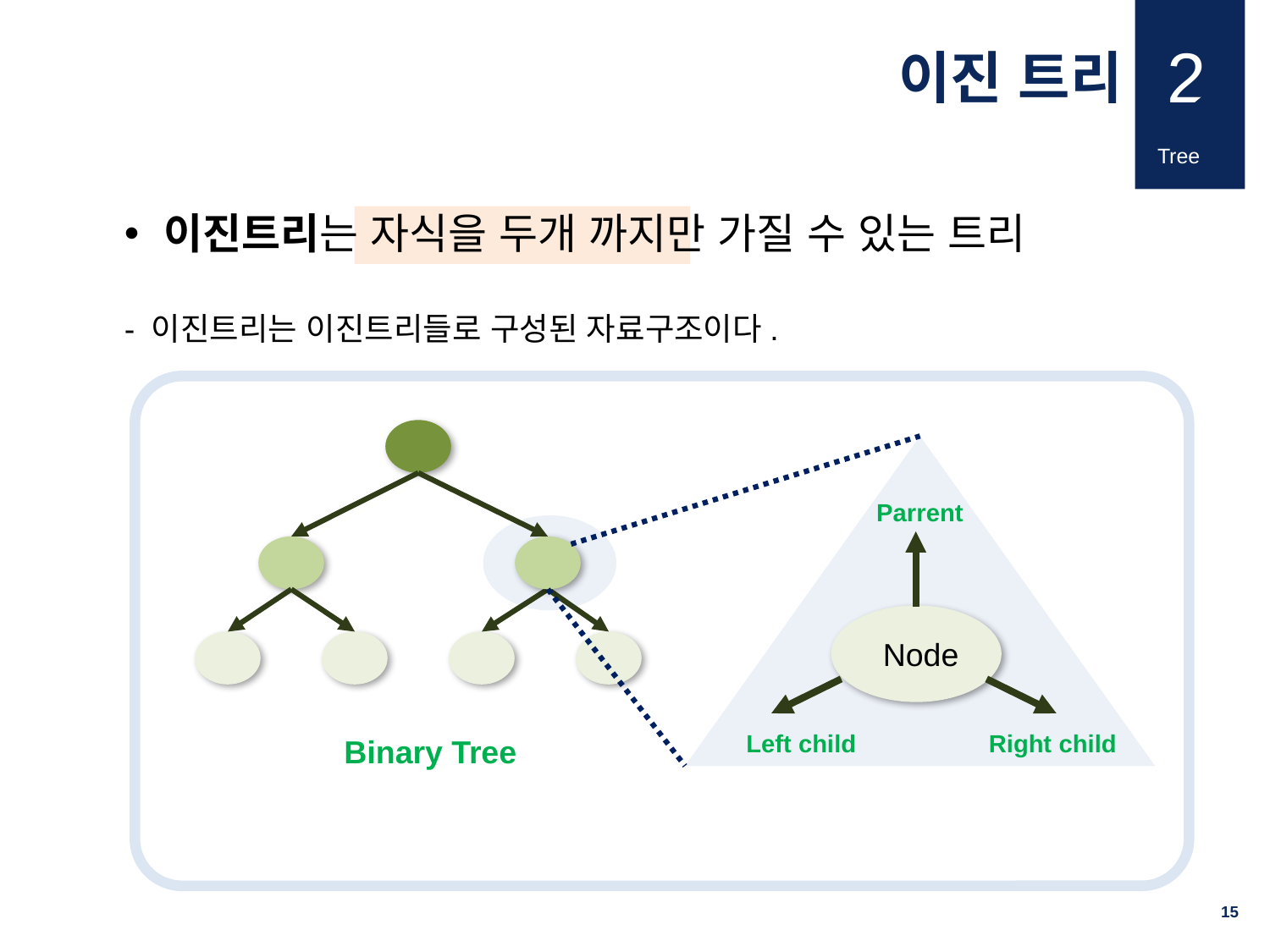

2

이진 트리
Tree
이진트리는 자식을 두개 까지만 가질 수 있는 트리

- 이진트리는 이진트리들로 구성된 자료구조이다.

Parrent

 Node

Left child
Right child
Binary Tree
15